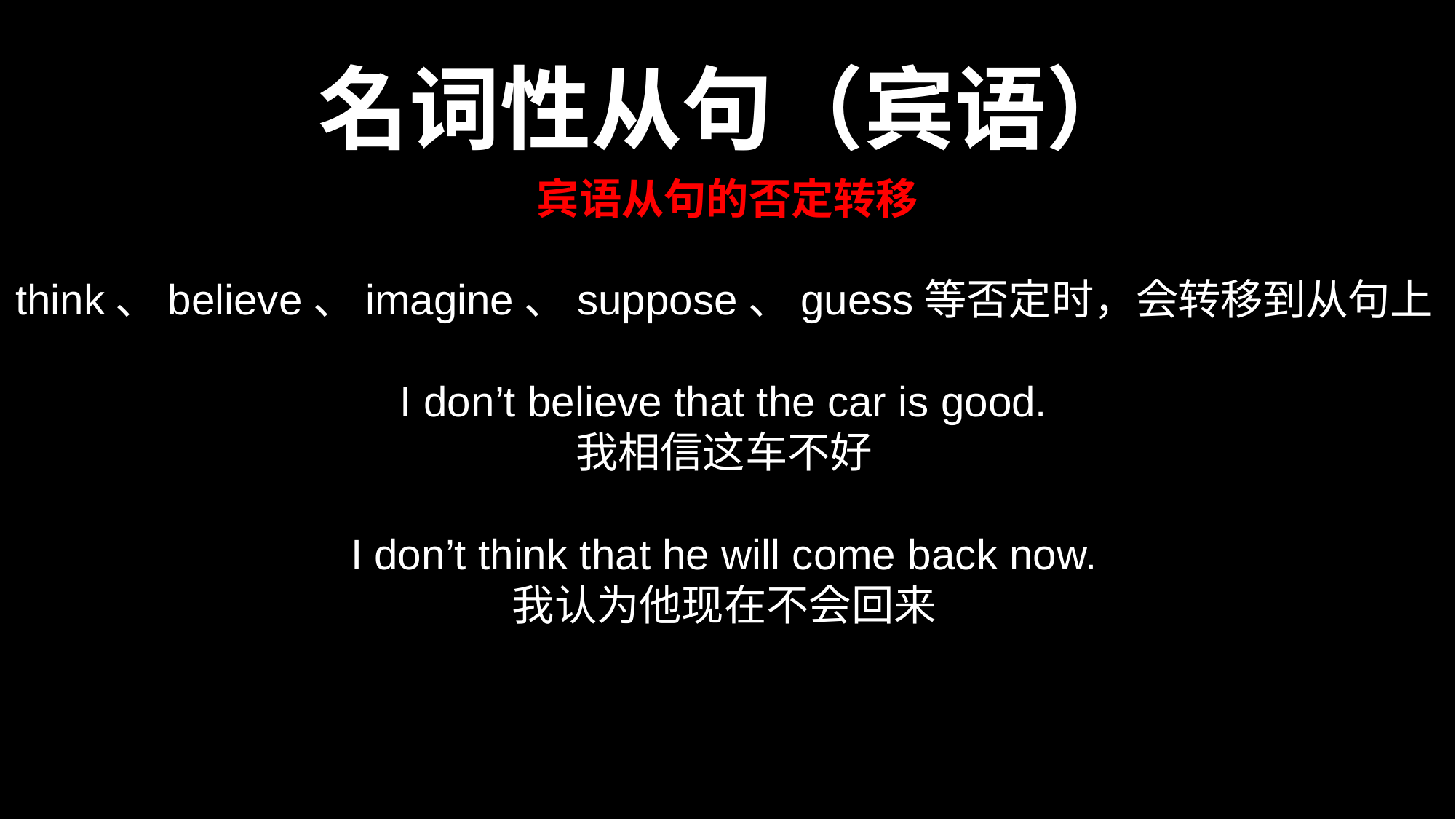

名词性从句（宾语）
宾语从句的否定转移
think、believe、imagine、suppose、guess等否定时，会转移到从句上

I don’t believe that the car is good.
我相信这车不好

I don’t think that he will come back now.
我认为他现在不会回来